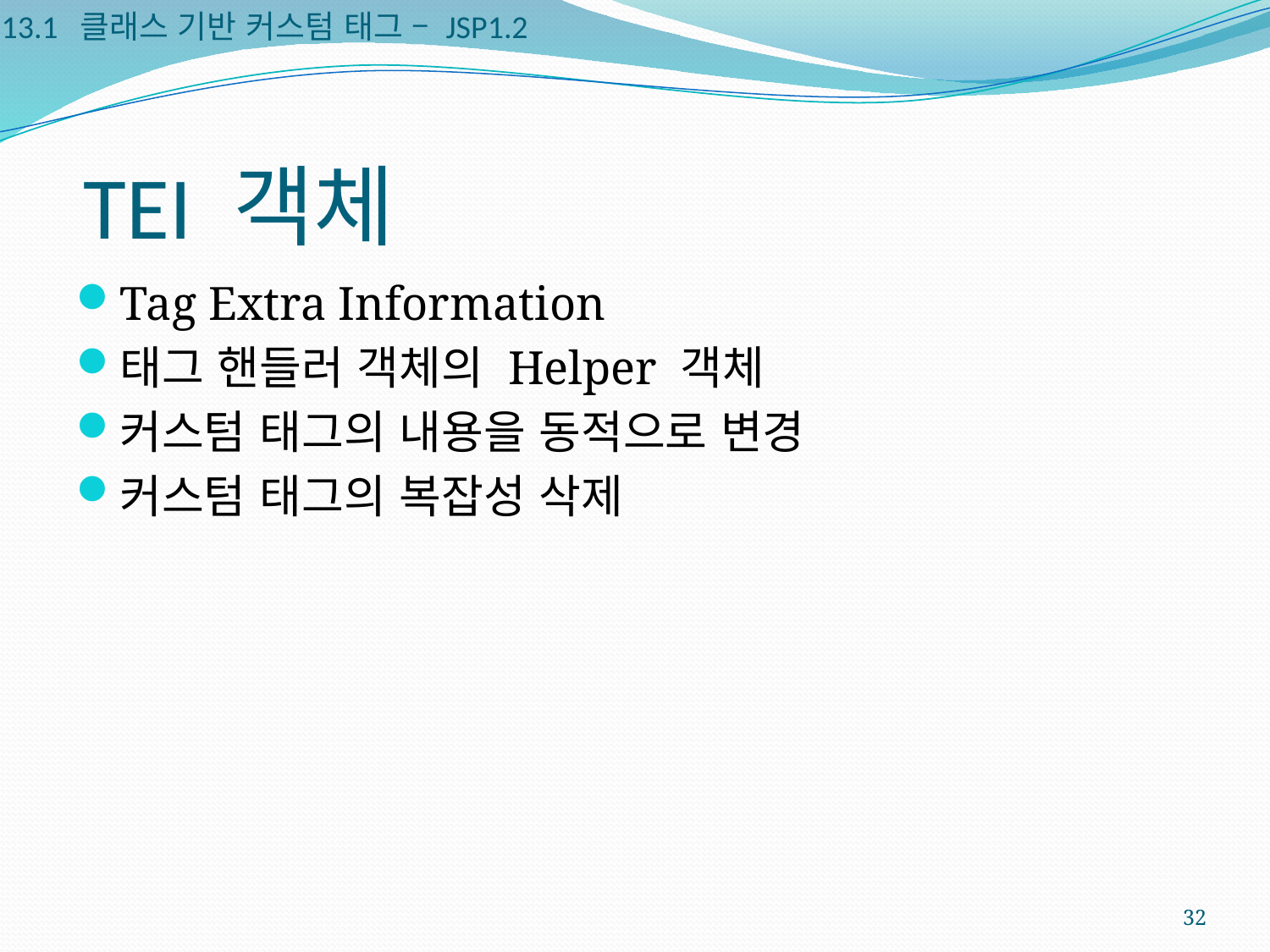

13.1  클래스 기반 커스텀 태그 – JSP1.2
# TEI 객체
Tag Extra Information
태그 핸들러 객체의 Helper 객체
커스텀 태그의 내용을 동적으로 변경
커스텀 태그의 복잡성 삭제
32